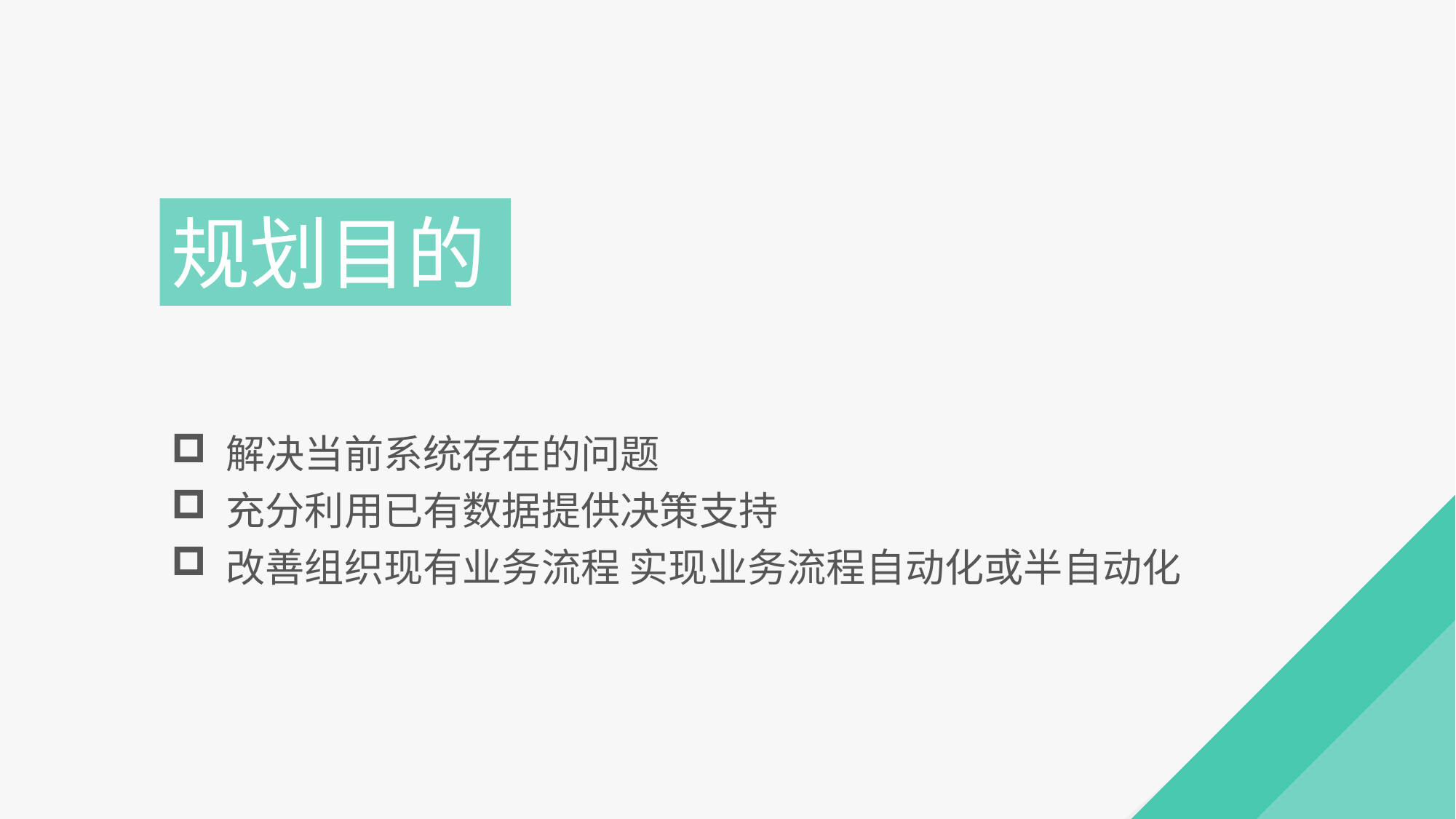

规划目的
解决当前系统存在的问题
充分利用已有数据提供决策支持
改善组织现有业务流程 实现业务流程自动化或半自动化